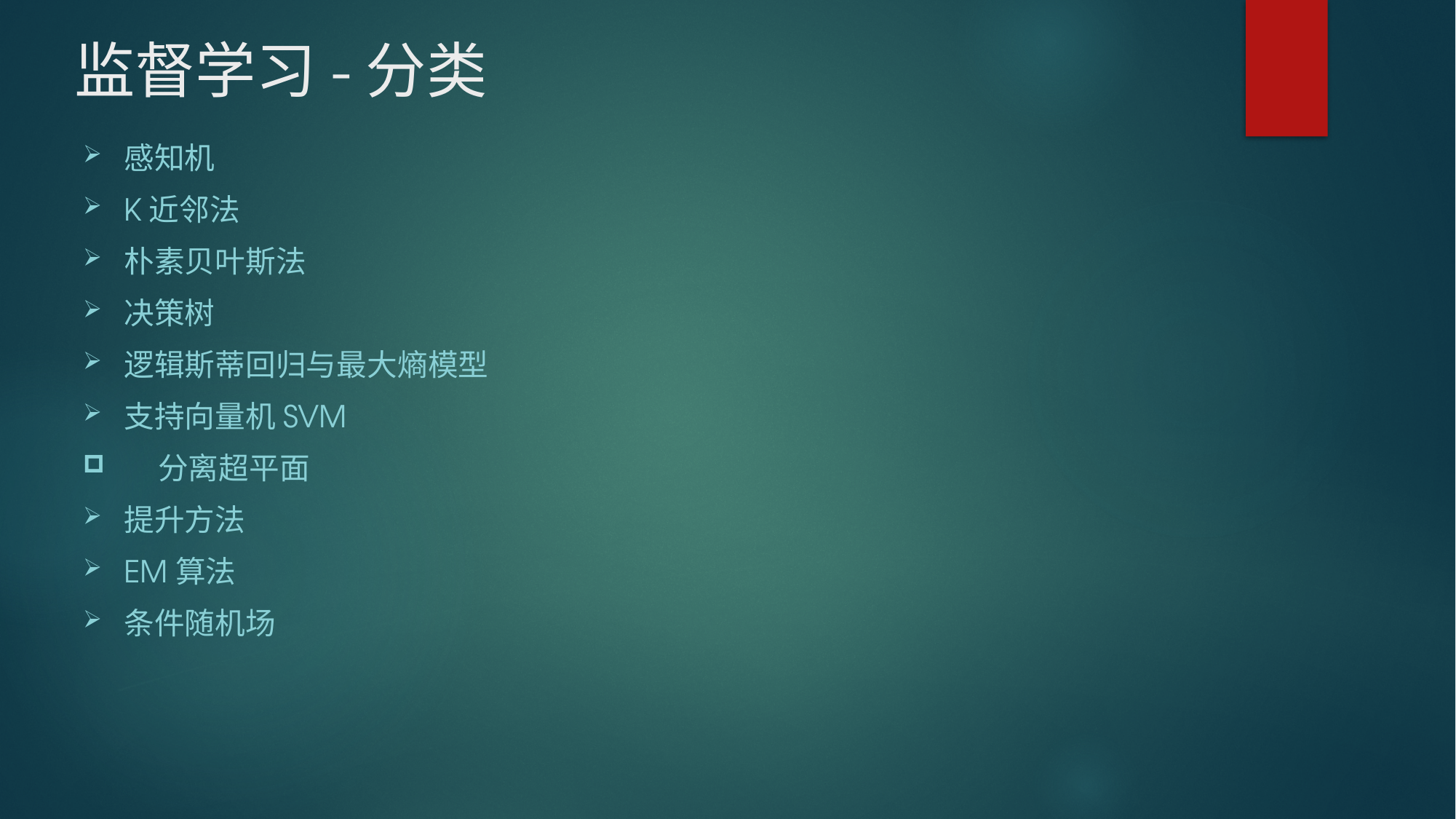

# 监督学习-分类
感知机
k近邻法
朴素贝叶斯法
决策树
逻辑斯蒂回归与最大熵模型
支持向量机SVM
    分离超平面
提升方法
EM算法
条件随机场